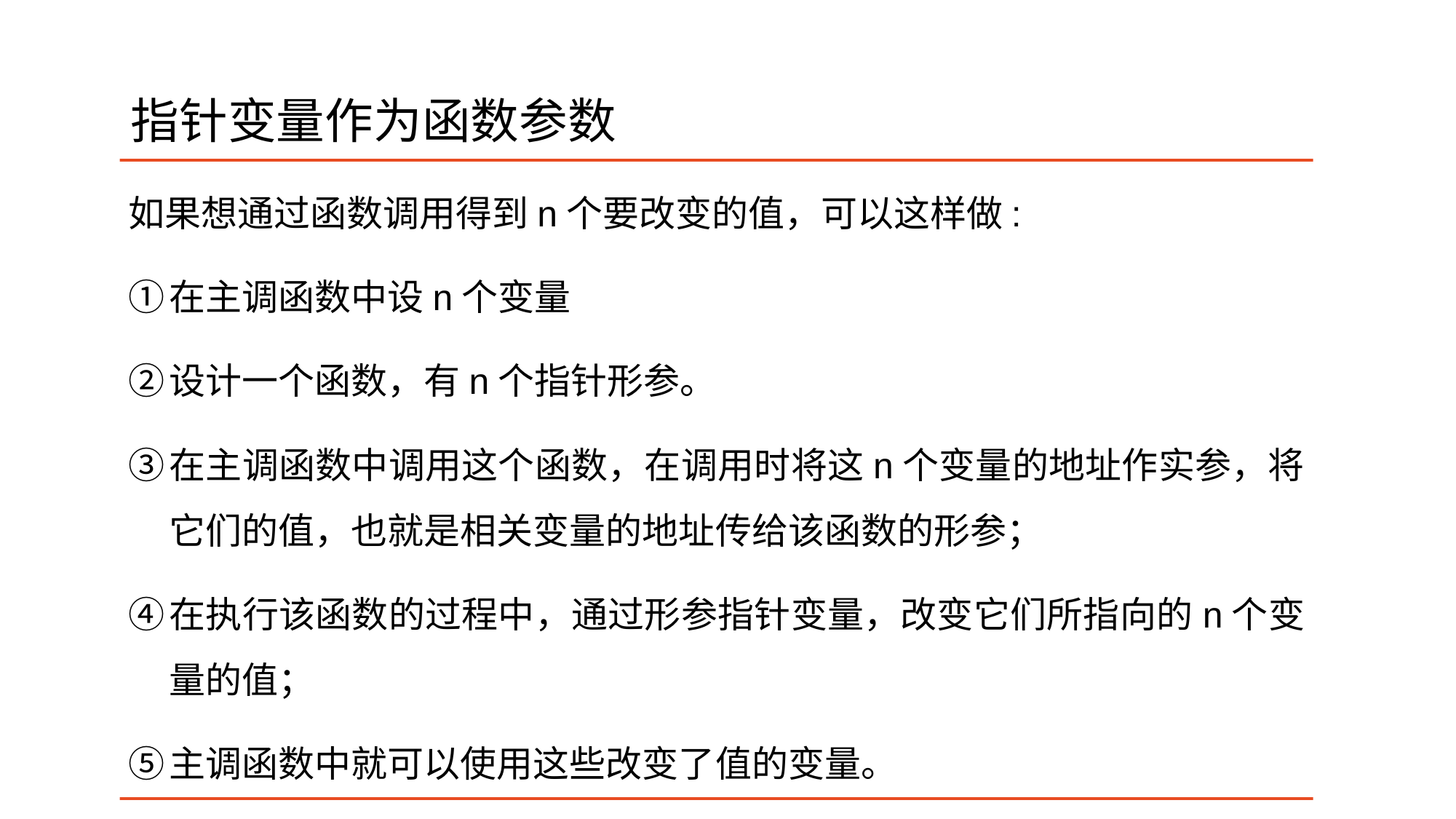

# 指针变量作为函数参数
如果想通过函数调用得到n个要改变的值，可以这样做:
在主调函数中设n个变量
设计一个函数，有n个指针形参。
在主调函数中调用这个函数，在调用时将这n个变量的地址作实参，将它们的值，也就是相关变量的地址传给该函数的形参；
在执行该函数的过程中，通过形参指针变量，改变它们所指向的n个变量的值；
主调函数中就可以使用这些改变了值的变量。